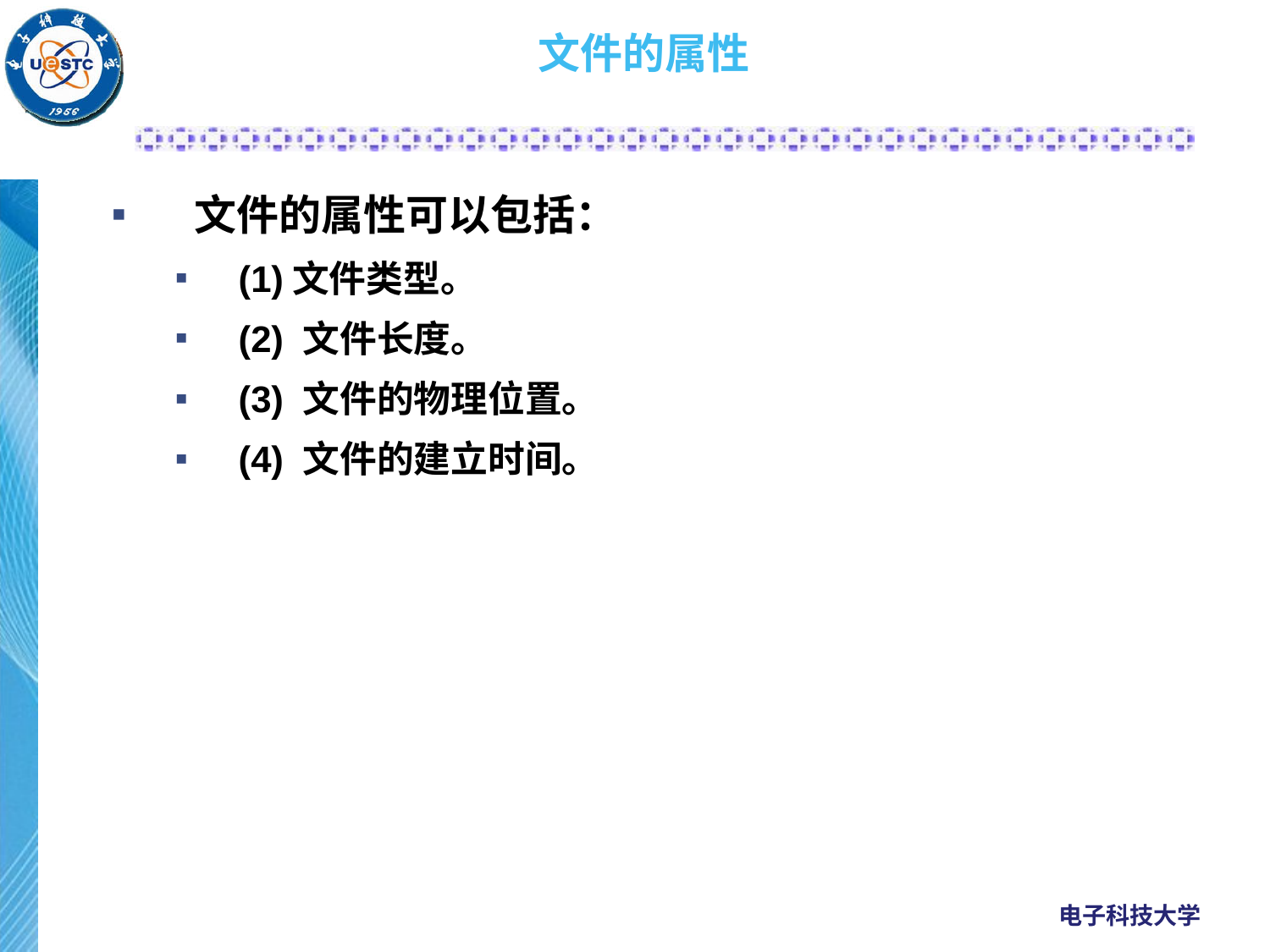

# 文件的属性
 文件的属性可以包括：
(1)文件类型。
(2) 文件长度。
(3) 文件的物理位置。
(4) 文件的建立时间。